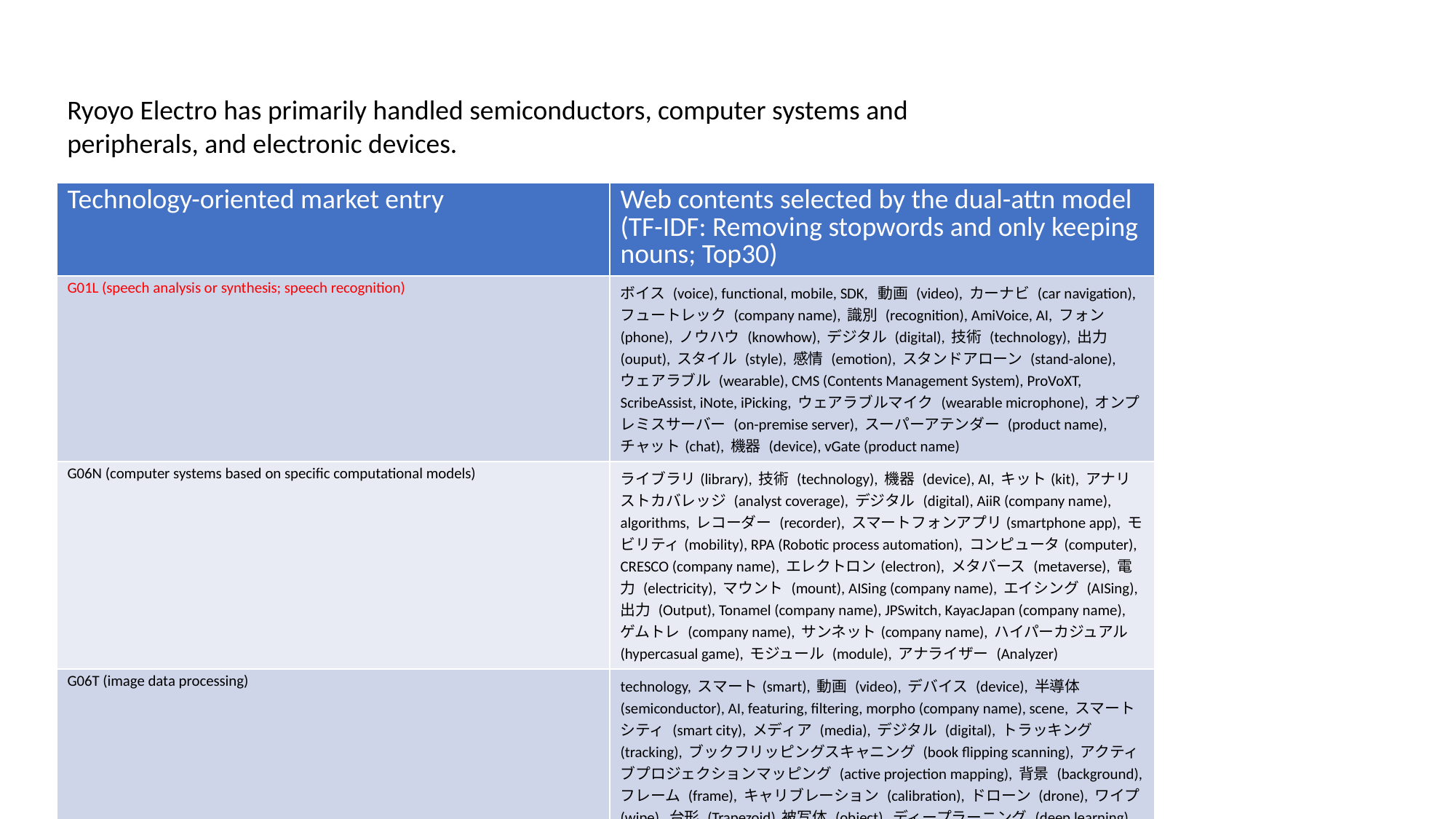

Ryoyo Electro has primarily handled semiconductors, computer systems and peripherals, and electronic devices.
| Technology-oriented market entry | Web contents selected by the dual-attn model (TF-IDF: Removing stopwords and only keeping nouns; Top30) |
| --- | --- |
| G01L (speech analysis or synthesis; speech recognition) | ボイス (voice), functional, mobile, SDK, 動画 (video), カーナビ (car navigation), フュートレック (company name), 識別 (recognition), AmiVoice, AI, フォン (phone), ノウハウ (knowhow), デジタル (digital), 技術 (technology), 出力 (ouput), スタイル (style), 感情 (emotion), スタンドアローン (stand-alone), ウェアラブル (wearable), CMS (Contents Management System), ProVoXT, ScribeAssist, iNote, iPicking, ウェアラブルマイク (wearable microphone), オンプレミスサーバー (on-premise server), スーパーアテンダー (product name), チャット(chat), 機器 (device), vGate (product name) |
| G06N (computer systems based on specific computational models) | ライブラリ(library), 技術 (technology), 機器 (device), AI, キット(kit), アナリストカバレッジ (analyst coverage), デジタル (digital), AiiR (company name), algorithms, レコーダー (recorder), スマートフォンアプリ(smartphone app), モビリティ(mobility), RPA (Robotic process automation), コンピュータ(computer), CRESCO (company name), エレクトロン(electron), メタバース (metaverse), 電力 (electricity), マウント (mount), AISing (company name), エイシング (AISing), 出力 (Output), Tonamel (company name), JPSwitch, KayacJapan (company name), ゲムトレ (company name), サンネット(company name), ハイパーカジュアル (hypercasual game), モジュール (module), アナライザー (Analyzer) |
| G06T (image data processing) | technology, スマート(smart), 動画 (video), デバイス (device), 半導体 (semiconductor), AI, featuring, filtering, morpho (company name), scene, スマートシティ (smart city), メディア (media), デジタル (digital), トラッキング (tracking), ブックフリッピングスキャニング (book flipping scanning), アクティブプロジェクションマッピング (active projection mapping), 背景 (background), フレーム (frame), キャリブレーション (calibration), ドローン (drone), ワイプ (wipe), 台形 (Trapezoid),被写体 (object), ディープラーニング (deep learning), 電算 (DENSAN), Kobo (company name), DDS (company name), ソリューションクラウド(solution cloud), LPIXEL (company name), エルピクセル (company name) |